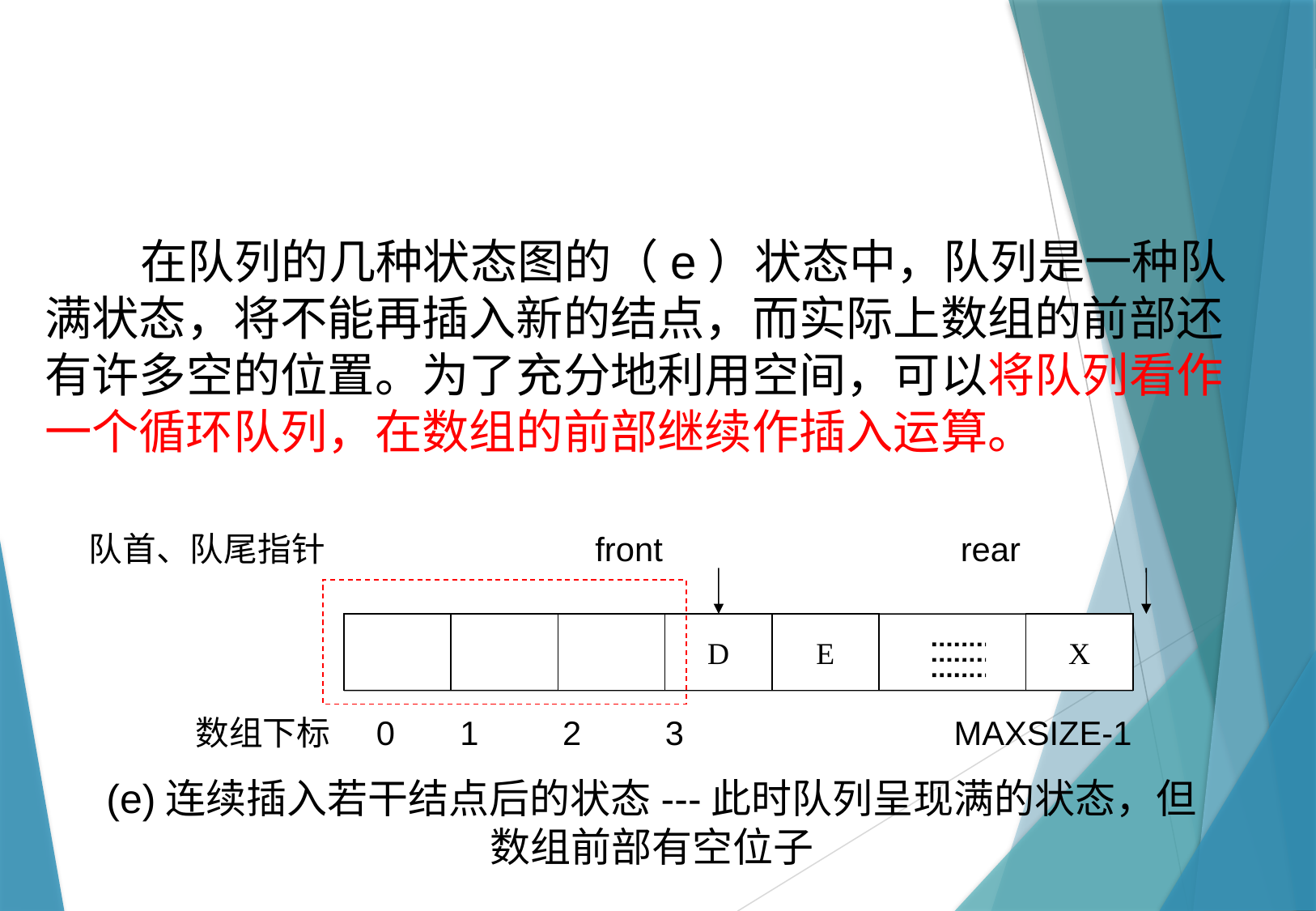

在队列的几种状态图的（e）状态中，队列是一种队满状态，将不能再插入新的结点，而实际上数组的前部还有许多空的位置。为了充分地利用空间，可以将队列看作一个循环队列，在数组的前部继续作插入运算。
队首、队尾指针                                   front                                rear

D
E
X

数组下标     0       1         2         3                             MAXSIZE-1
(e)连续插入若干结点后的状态---此时队列呈现满的状态，但数组前部有空位子